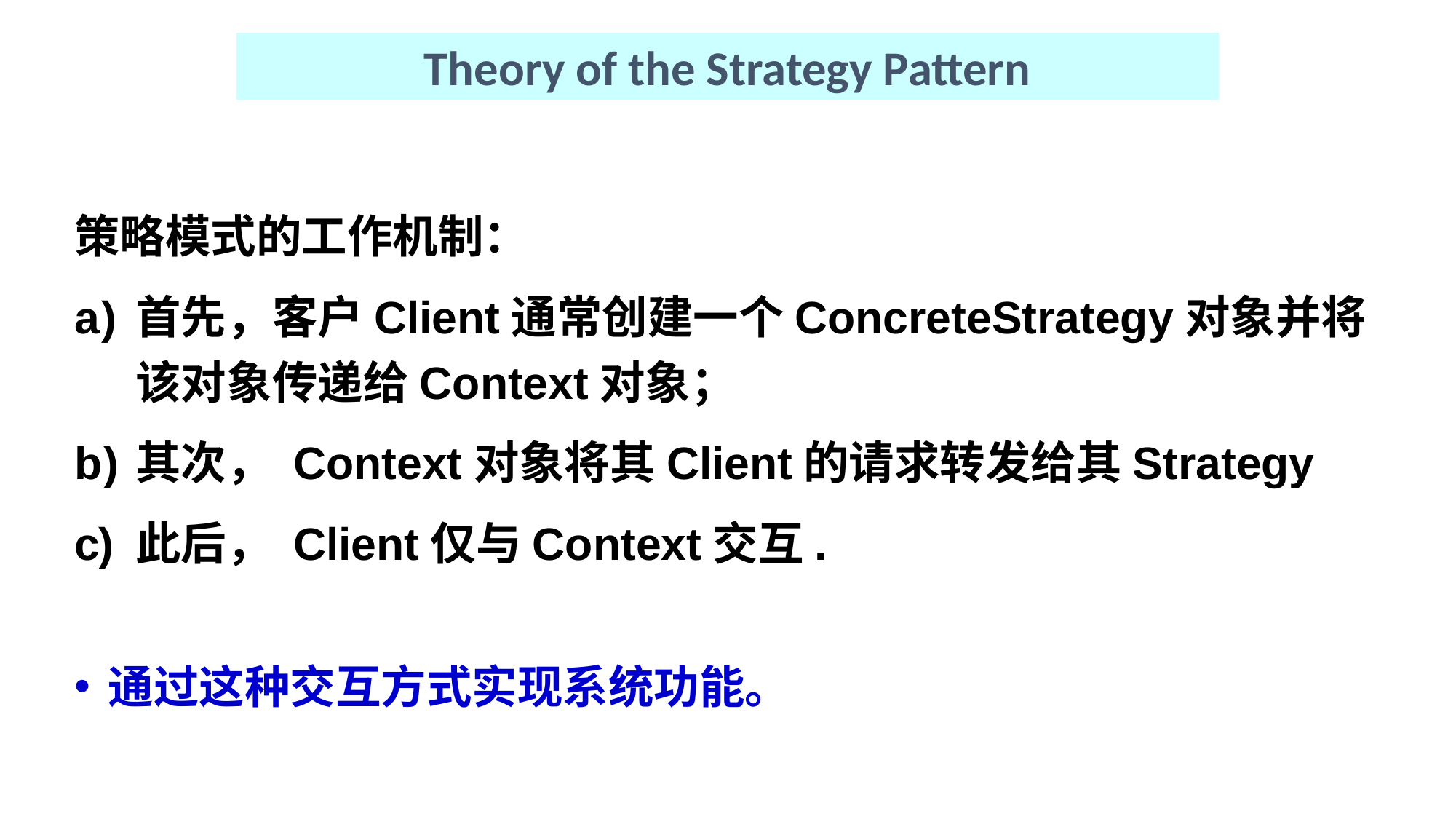

Theory of the Strategy Pattern
策略模式的工作机制：
首先，客户Client通常创建一个ConcreteStrategy对象并将该对象传递给Context对象；
其次， Context对象将其Client的请求转发给其Strategy
此后， Client仅与Context交互.
通过这种交互方式实现系统功能。